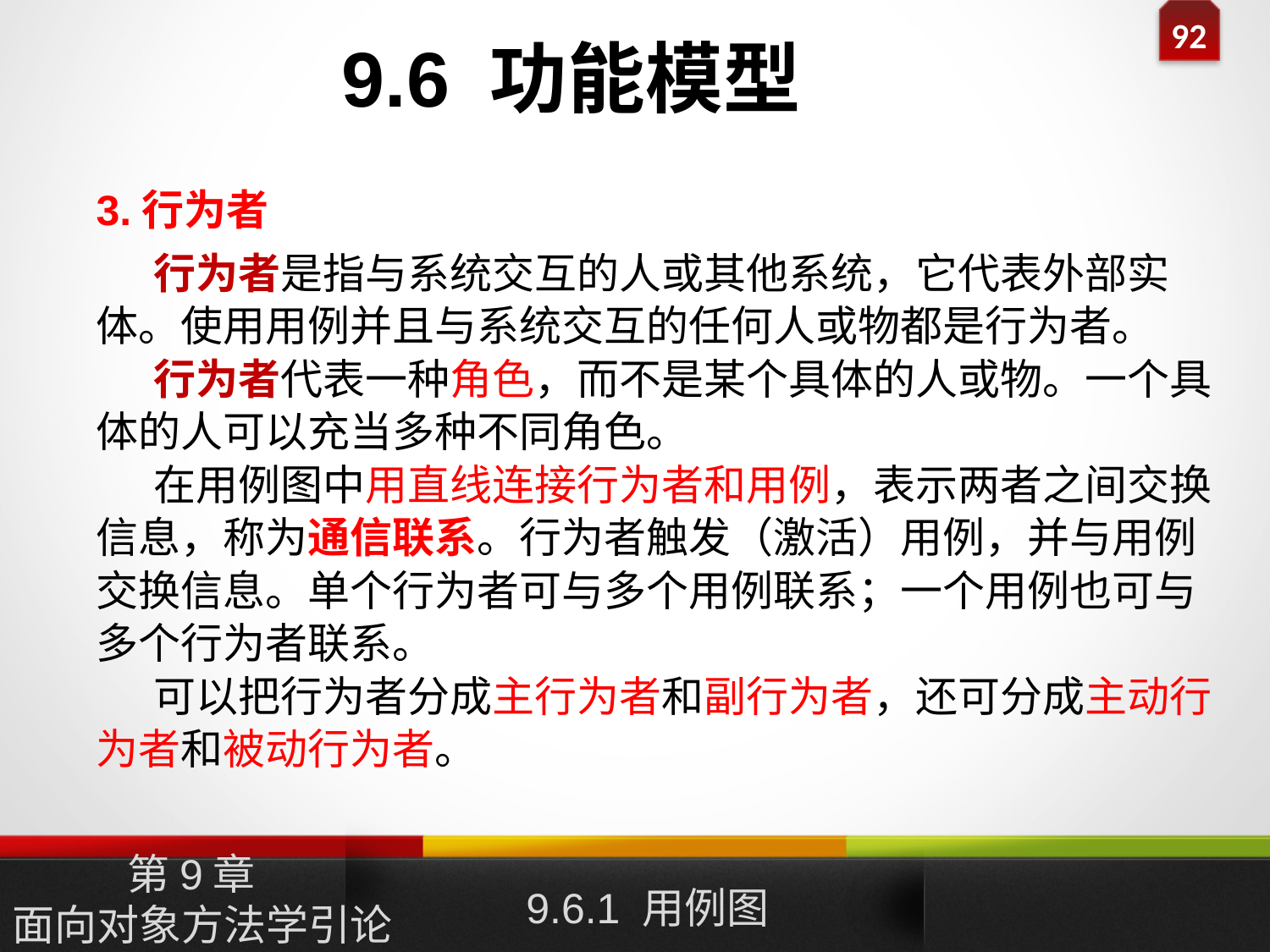

9.6 功能模型
3.行为者
     行为者是指与系统交互的人或其他系统，它代表外部实体。使用用例并且与系统交互的任何人或物都是行为者。
     行为者代表一种角色，而不是某个具体的人或物。一个具体的人可以充当多种不同角色。
     在用例图中用直线连接行为者和用例，表示两者之间交换信息，称为通信联系。行为者触发（激活）用例，并与用例交换信息。单个行为者可与多个用例联系；一个用例也可与多个行为者联系。
     可以把行为者分成主行为者和副行为者，还可分成主动行为者和被动行为者。
9.6.1 用例图